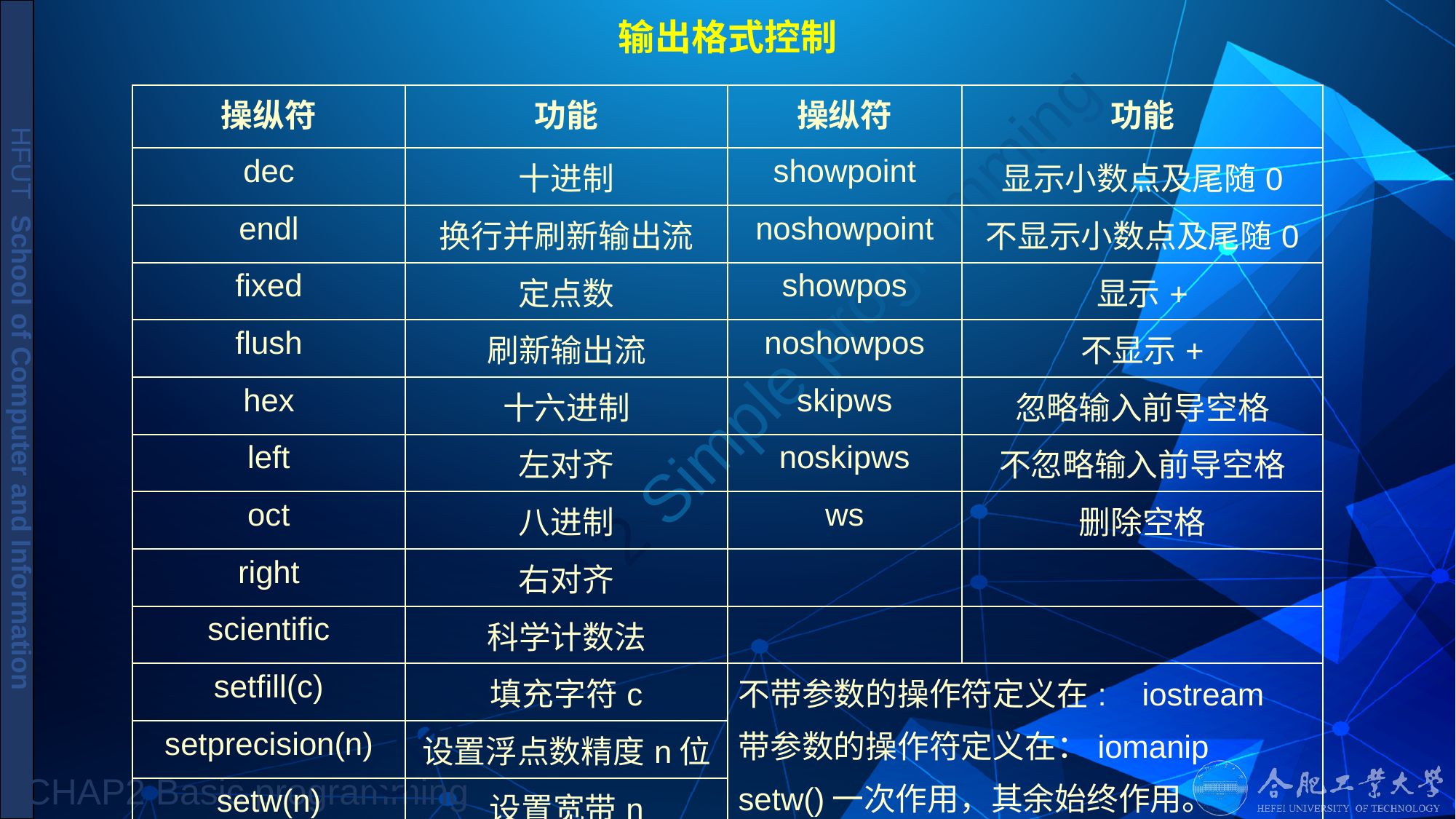

# 输出格式控制
| 操纵符 | 功能 | 操纵符 | 功能 |
| --- | --- | --- | --- |
| dec | 十进制 | showpoint | 显示小数点及尾随0 |
| endl | 换行并刷新输出流 | noshowpoint | 不显示小数点及尾随0 |
| fixed | 定点数 | showpos | 显示+ |
| flush | 刷新输出流 | noshowpos | 不显示+ |
| hex | 十六进制 | skipws | 忽略输入前导空格 |
| left | 左对齐 | noskipws | 不忽略输入前导空格 |
| oct | 八进制 | ws | 删除空格 |
| right | 右对齐 |  |  |
| scientific | 科学计数法 |  |  |
| setfill(c) | 填充字符c | 不带参数的操作符定义在: iostream 带参数的操作符定义在：iomanip setw()一次作用，其余始终作用。 |  |
| setprecision(n) | 设置浮点数精度n位 |  |  |
| setw(n) | 设置宽带n |  |  |